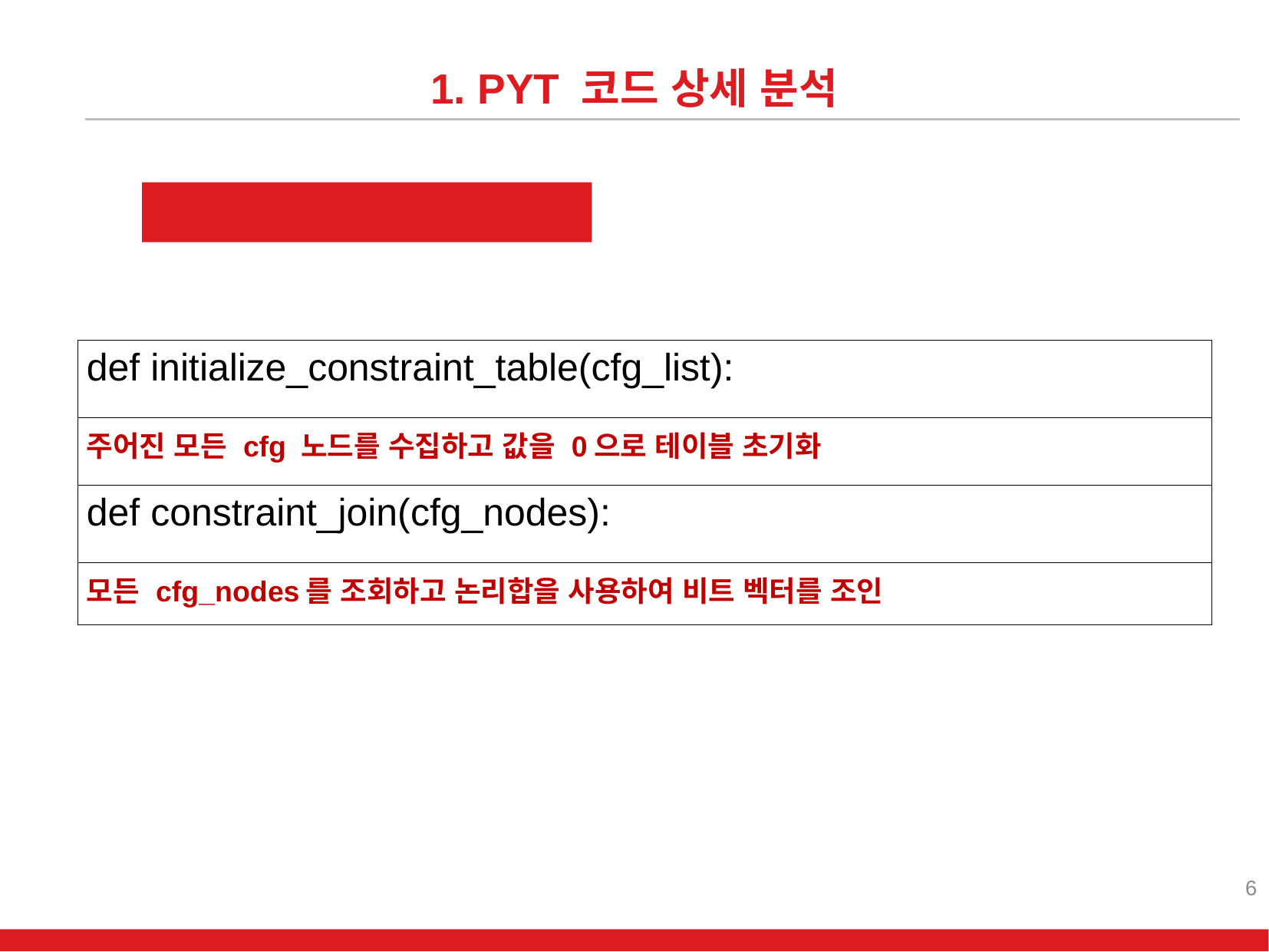

1. PYT 코드 상세 분석
constraint_table.py
| def initialize\_constraint\_table(cfg\_list): |
| --- |
| 주어진 모든 cfg 노드를 수집하고 값을 0으로 테이블 초기화 |
| def constraint\_join(cfg\_nodes): |
| 모든 cfg\_nodes를 조회하고 논리합을 사용하여 비트 벡터를 조인 |
6